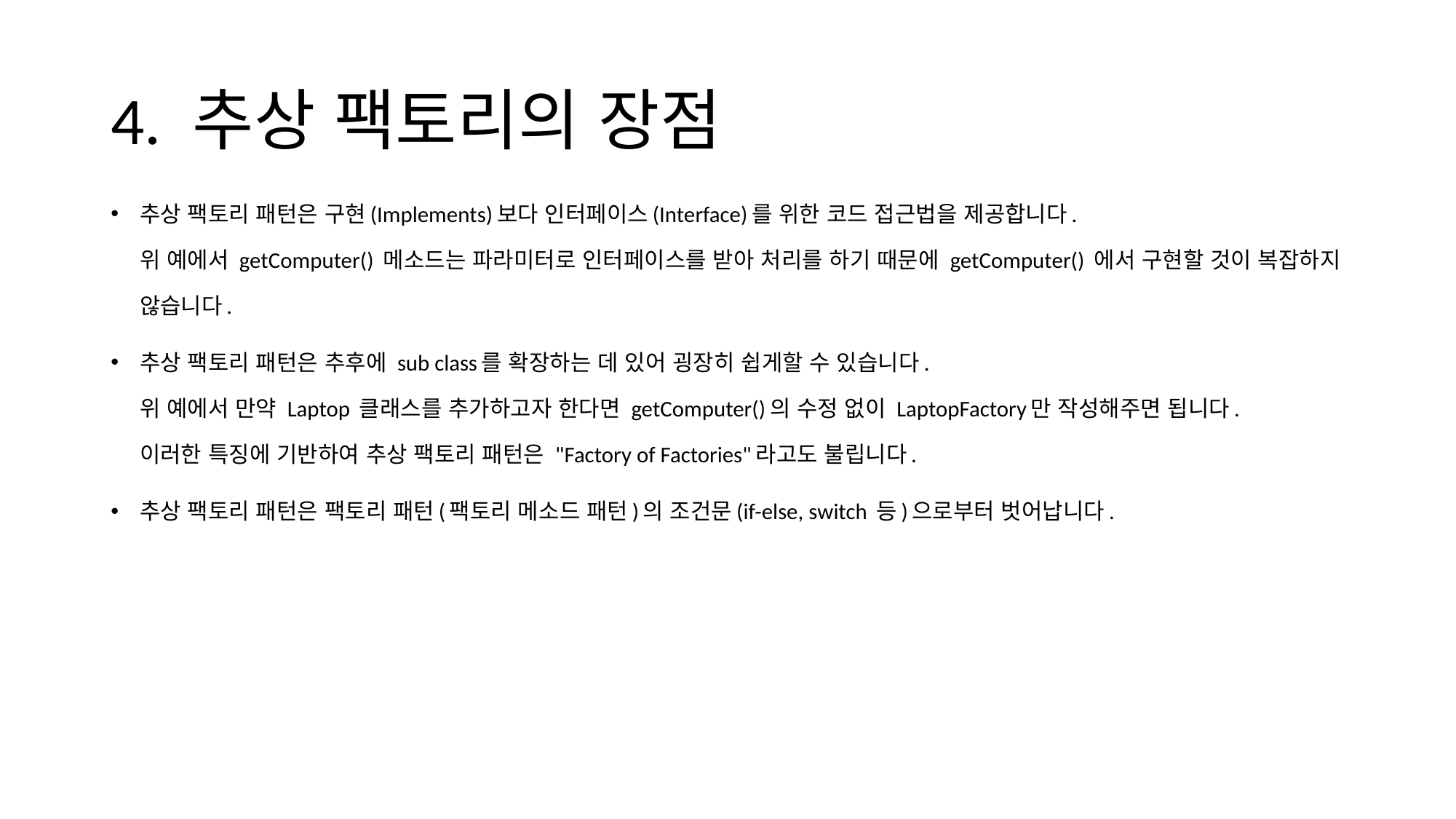

# 4. 추상 팩토리의 장점
추상 팩토리 패턴은 구현(Implements)보다 인터페이스(Interface)를 위한 코드 접근법을 제공합니다.
위 예에서 getComputer() 메소드는 파라미터로 인터페이스를 받아 처리를 하기 때문에 getComputer() 에서 구현할 것이 복잡하지 않습니다.
추상 팩토리 패턴은 추후에 sub class를 확장하는 데 있어 굉장히 쉽게할 수 있습니다.
위 예에서 만약 Laptop 클래스를 추가하고자 한다면 getComputer()의 수정 없이 LaptopFactory만 작성해주면 됩니다.
이러한 특징에 기반하여 추상 팩토리 패턴은 "Factory of Factories"라고도 불립니다.
추상 팩토리 패턴은 팩토리 패턴(팩토리 메소드 패턴)의 조건문(if-else, switch 등)으로부터 벗어납니다.